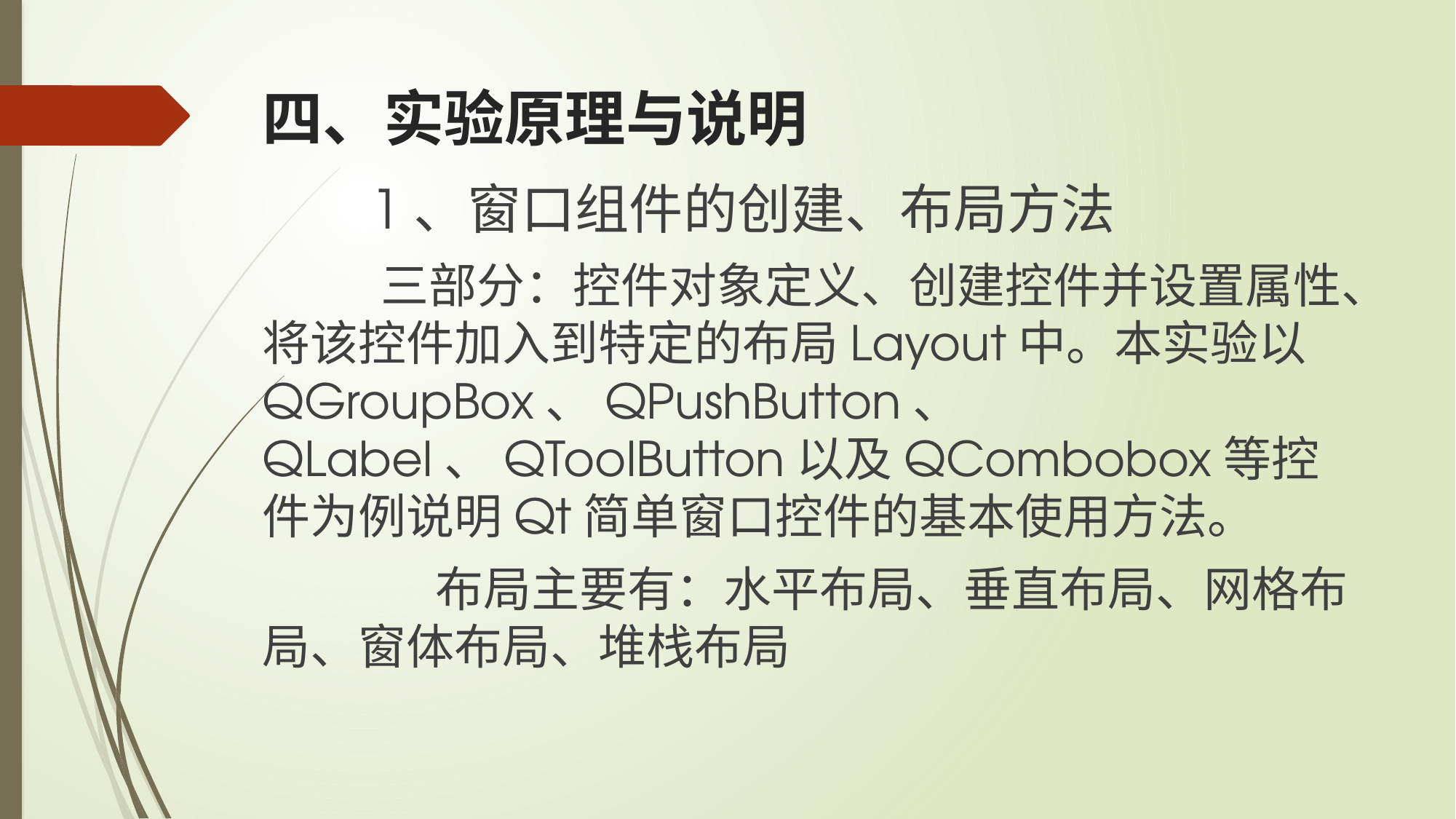

# 四、实验原理与说明
	1、窗口组件的创建、布局方法
          三部分：控件对象定义、创建控件并设置属性、将该控件加入到特定的布局Layout中。本实验以QGroupBox、QPushButton、 QLabel、QToolButton以及QCombobox等控件为例说明Qt简单窗口控件的基本使用方法。
	     布局主要有：水平布局、垂直布局、网格布局、窗体布局、堆栈布局